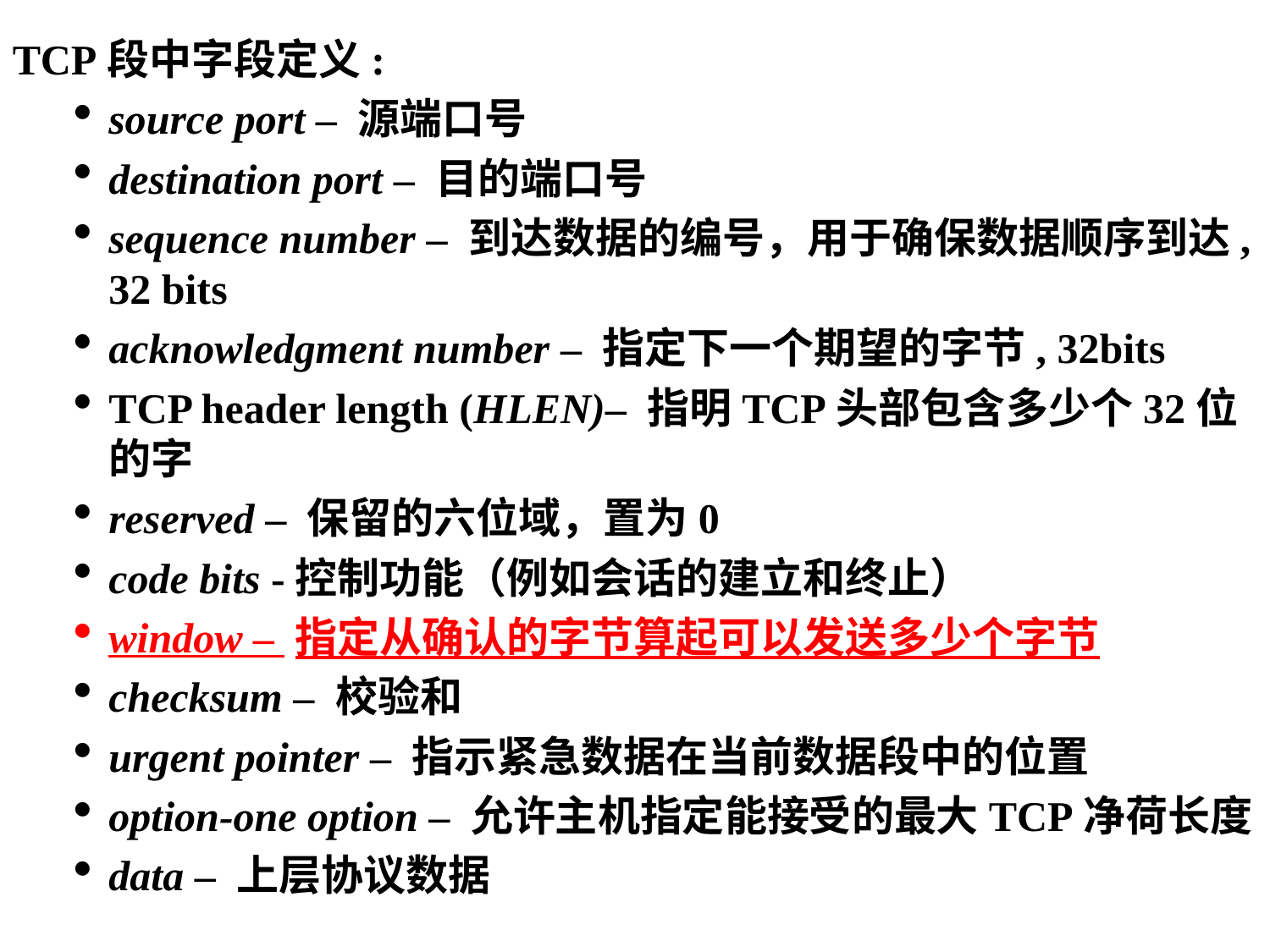

TCP段中字段定义:
source port – 源端口号
destination port – 目的端口号
sequence number – 到达数据的编号，用于确保数据顺序到达, 32 bits
acknowledgment number – 指定下一个期望的字节, 32bits
TCP header length (HLEN)– 指明TCP头部包含多少个32位的字
reserved – 保留的六位域，置为0
code bits -控制功能（例如会话的建立和终止）
window – 指定从确认的字节算起可以发送多少个字节
checksum – 校验和
urgent pointer – 指示紧急数据在当前数据段中的位置
option-one option – 允许主机指定能接受的最大TCP净荷长度
data – 上层协议数据